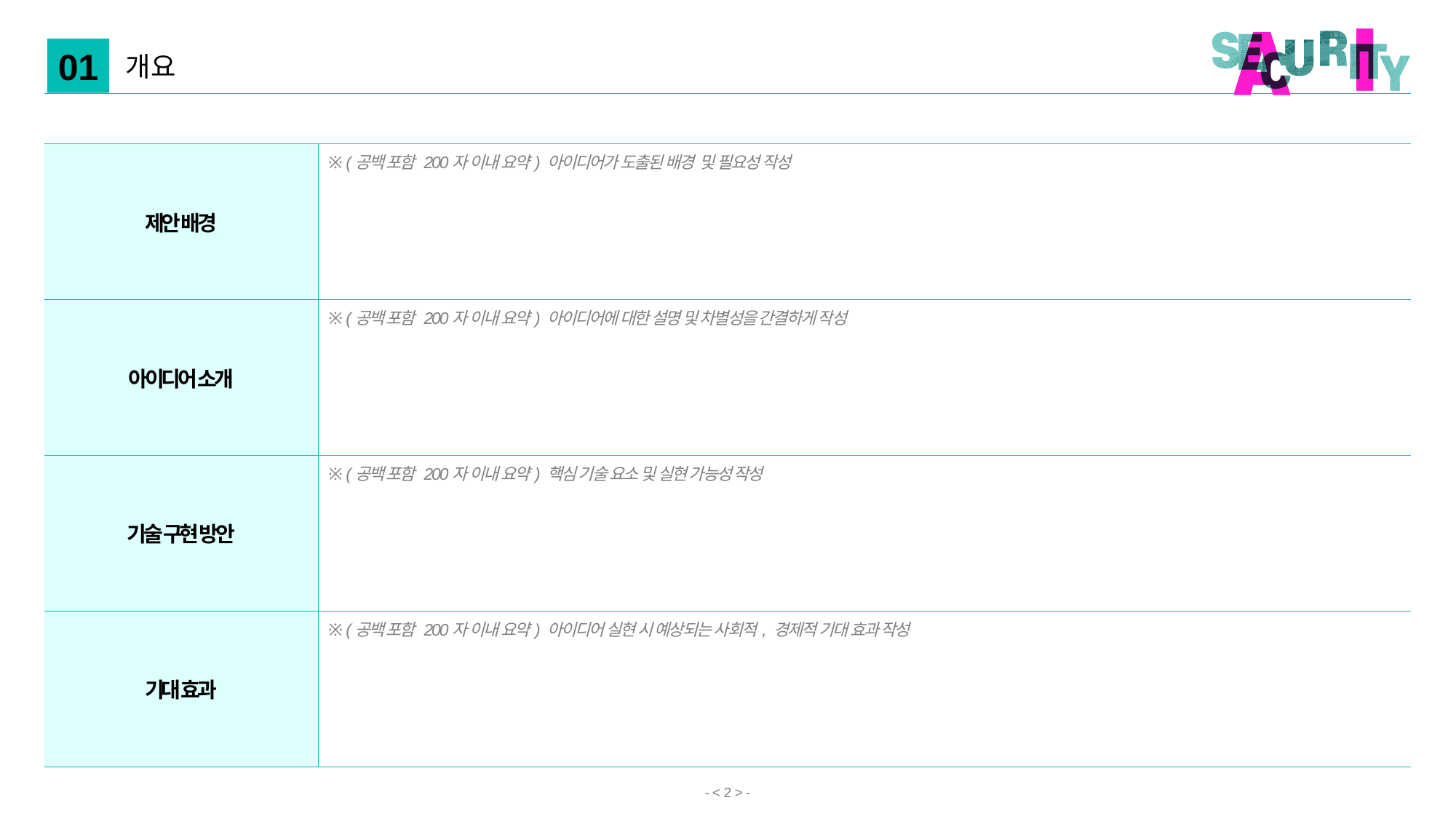

01
개요
| 제안 배경 | ※ (공백 포함 200자 이내 요약) 아이디어가 도출된 배경 및 필요성 작성 |
| --- | --- |
| 아이디어 소개 | ※ (공백 포함 200자 이내 요약) 아이디어에 대한 설명 및 차별성을 간결하게 작성 |
| 기술 구현 방안 | ※ (공백 포함 200자 이내 요약) 핵심 기술 요소 및 실현 가능성 작성 |
| 기대 효과 | ※ (공백 포함 200자 이내 요약) 아이디어 실현 시 예상되는 사회적, 경제적 기대 효과 작성 |